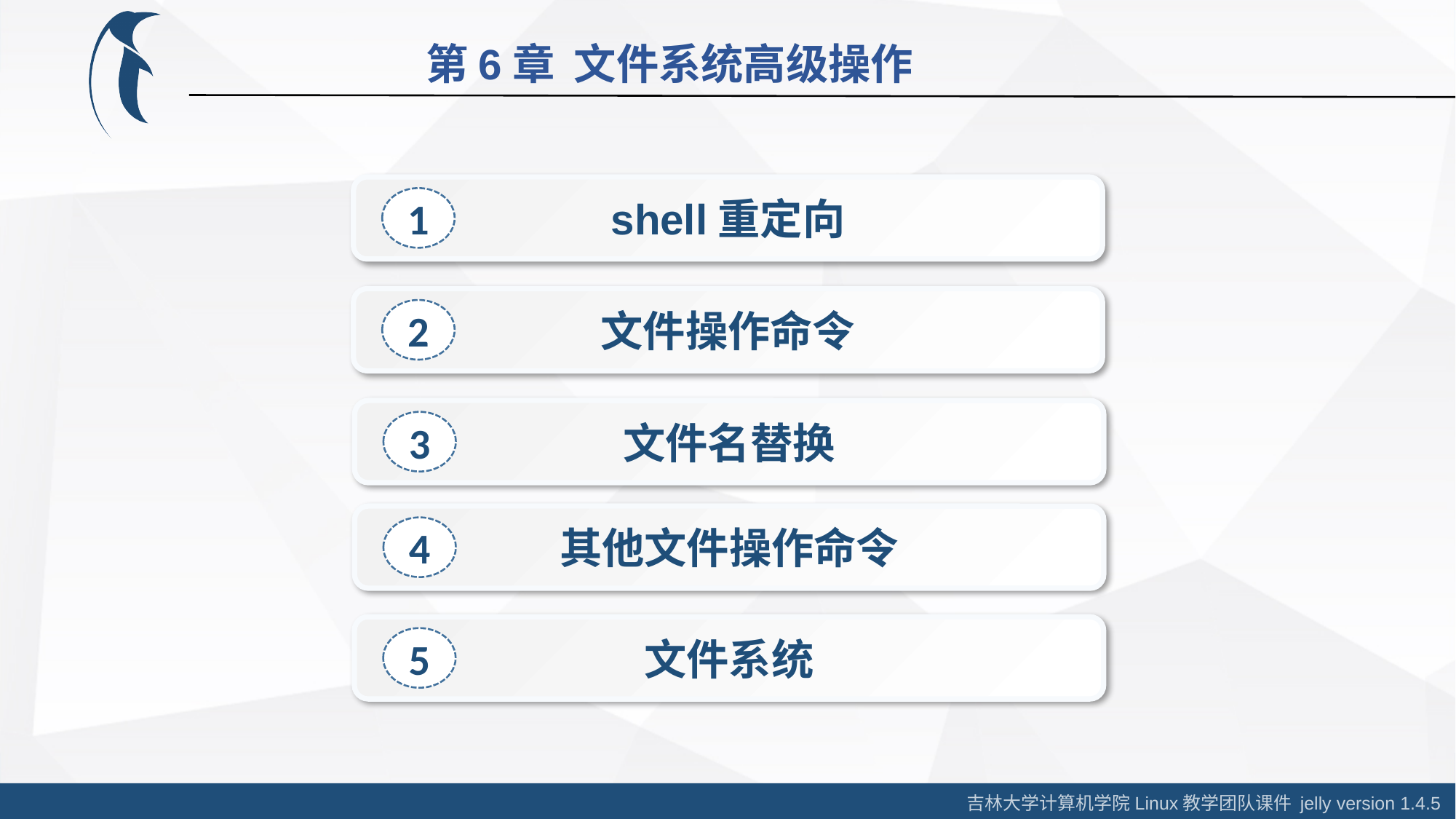

第6章  文件系统高级操作
shell重定向
1
文件操作命令
2
文件名替换
3
其他文件操作命令
4
文件系统
5